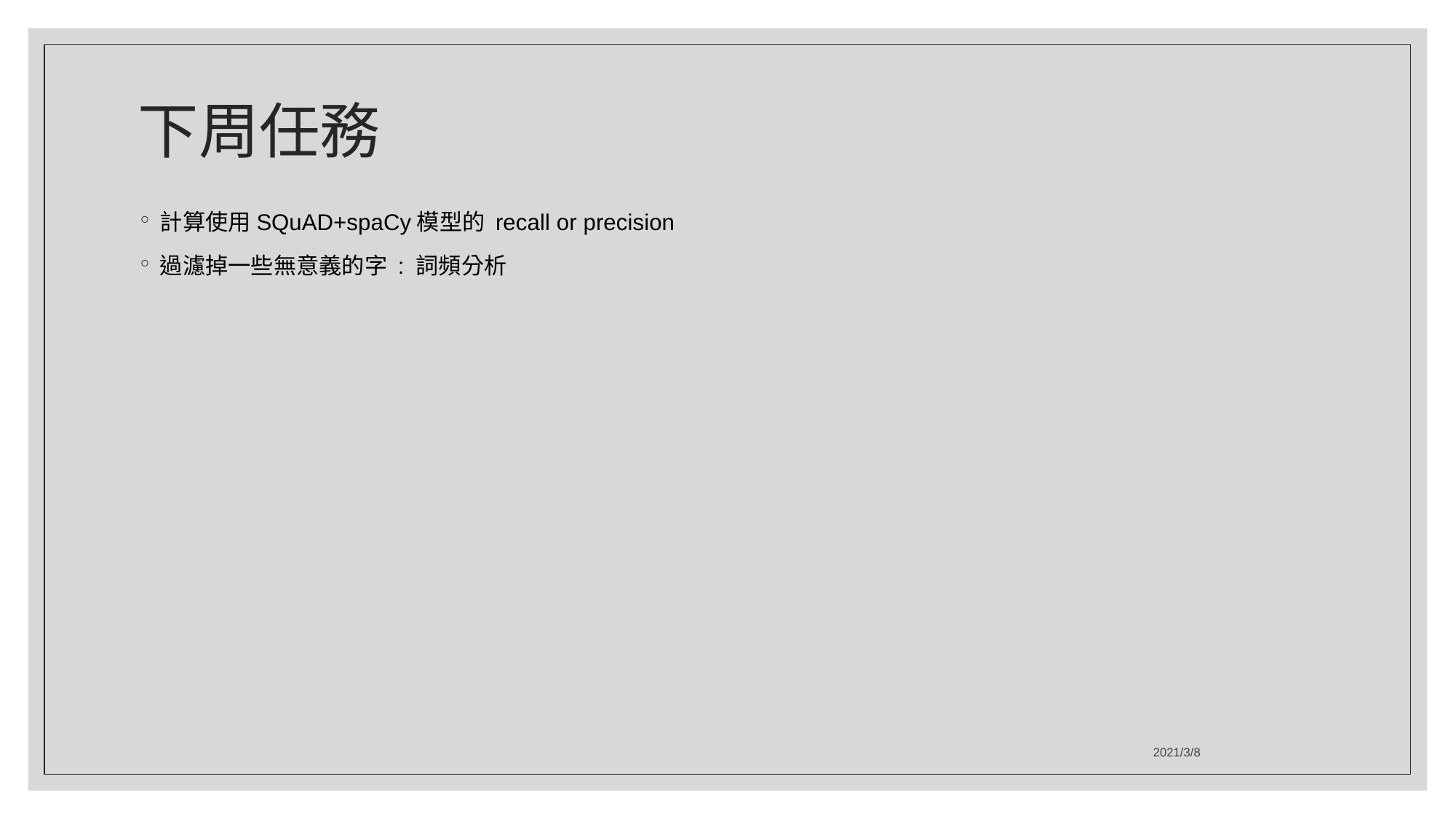

# 下周任務
計算使用SQuAD+spaCy模型的 recall or precision
過濾掉一些無意義的字 : 詞頻分析

2021/3/8